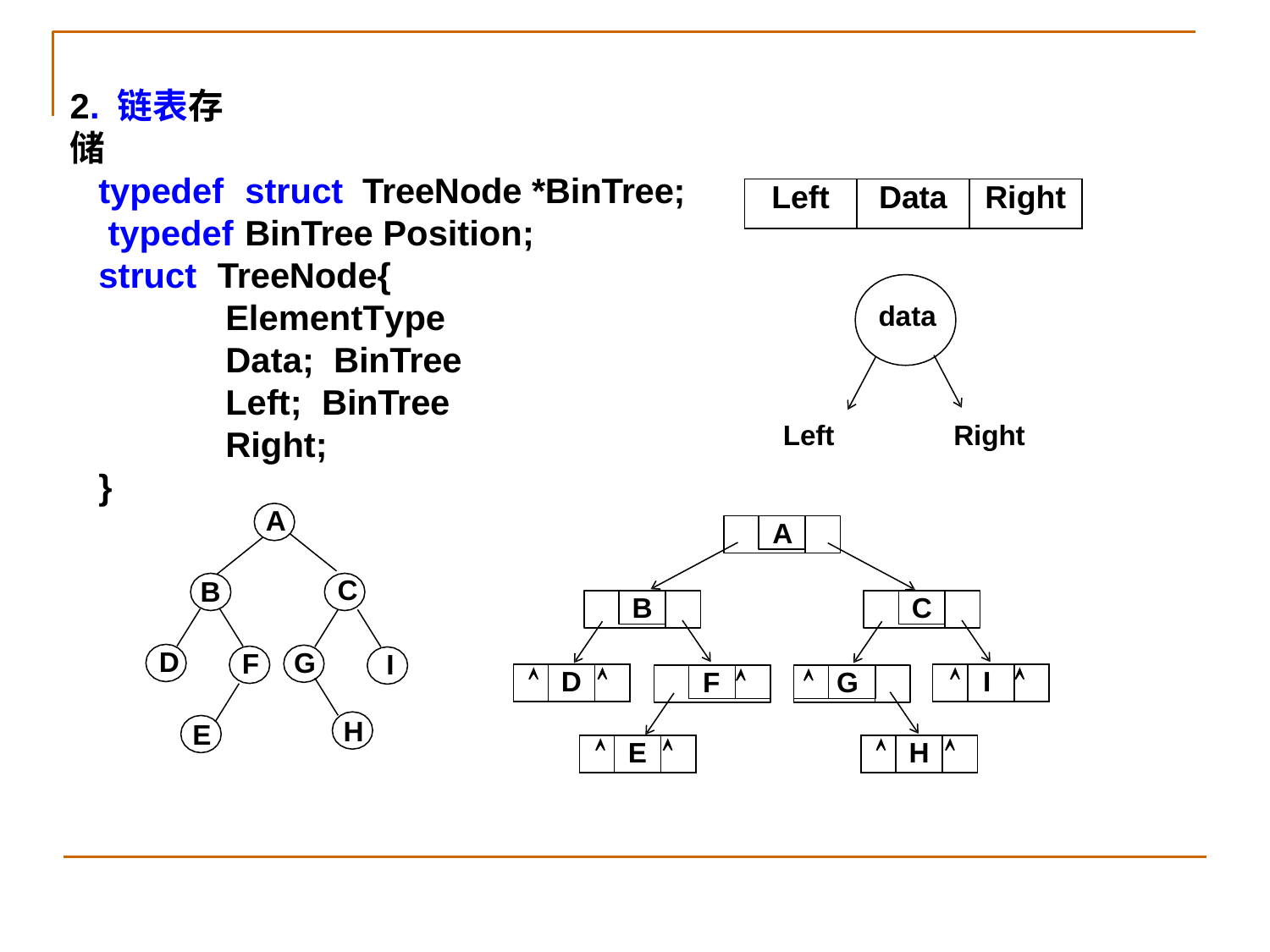

# 2. 链表存储
typedef	struct	TreeNode *BinTree;  typedef	BinTree Position;
struct	TreeNode{
ElementType	Data;  BinTree	Left;  BinTree	Right;
}
| Left | Data | Right |
| --- | --- | --- |

data

Left
Right
A

A

C
B

B

C

D
G
F

I

| ∧ | D | ∧ |
| --- | --- | --- |
| ∧ | I | ∧ |
| --- | --- | --- |

F
∧

∧
G

H

E

| ∧ | E | ∧ |
| --- | --- | --- |
| ∧ | H | ∧ |
| --- | --- | --- |